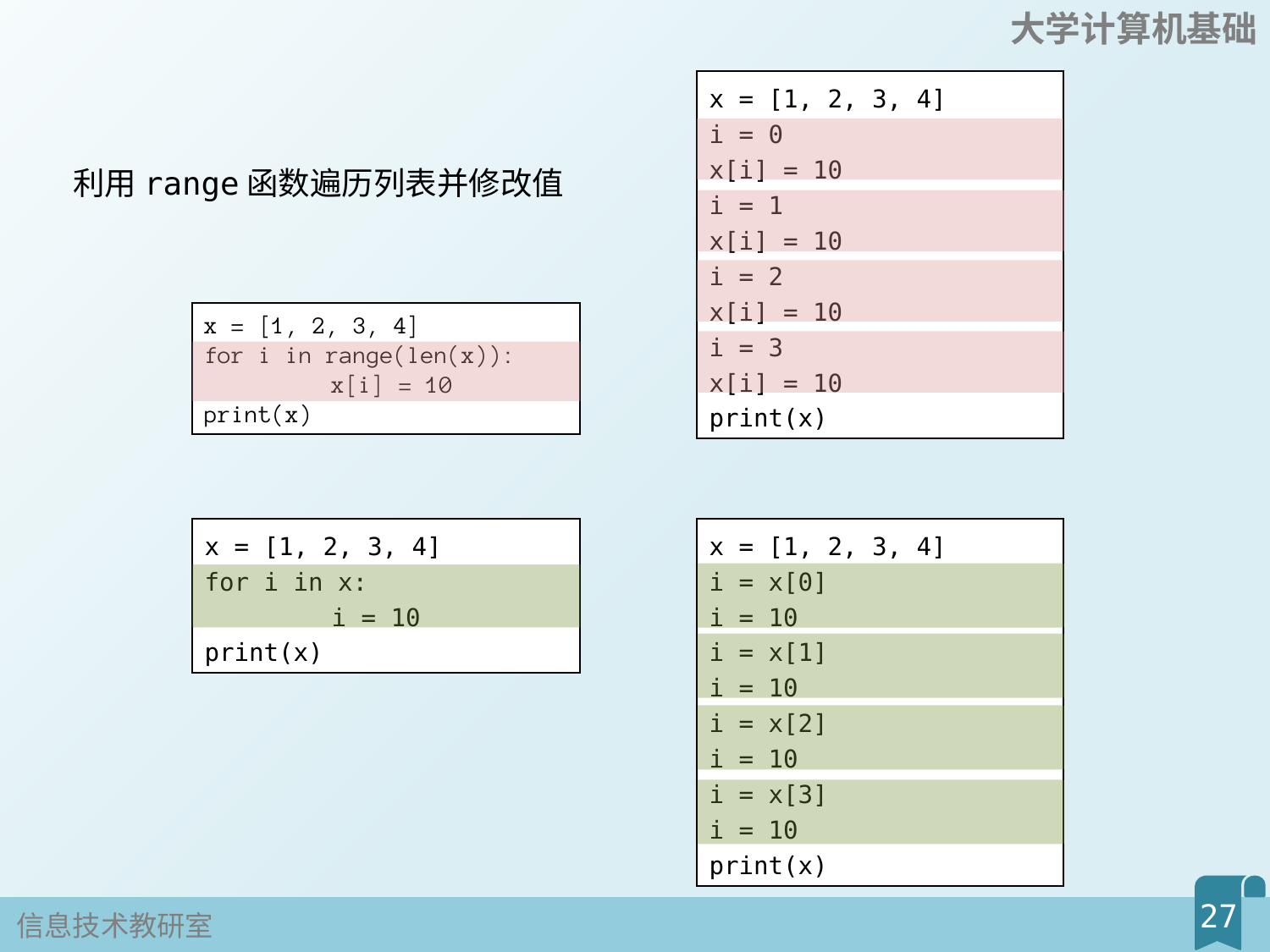

x = [1, 2, 3, 4]
i = 0
x[i] = 10
i = 1
x[i] = 10
i = 2
x[i] = 10
i = 3
x[i] = 10
print(x)

利用range函数遍历列表并修改值

x = [1, 2, 3, 4]
for i in range(len(x)):
	x[i] = 10
print(x)

x = [1, 2, 3, 4]
for i in x:
	i = 10
print(x)
x = [1, 2, 3, 4]
i = x[0]
i = 10
i = x[1]
i = 10
i = x[2]
i = 10
i = x[3]
i = 10
print(x)

27